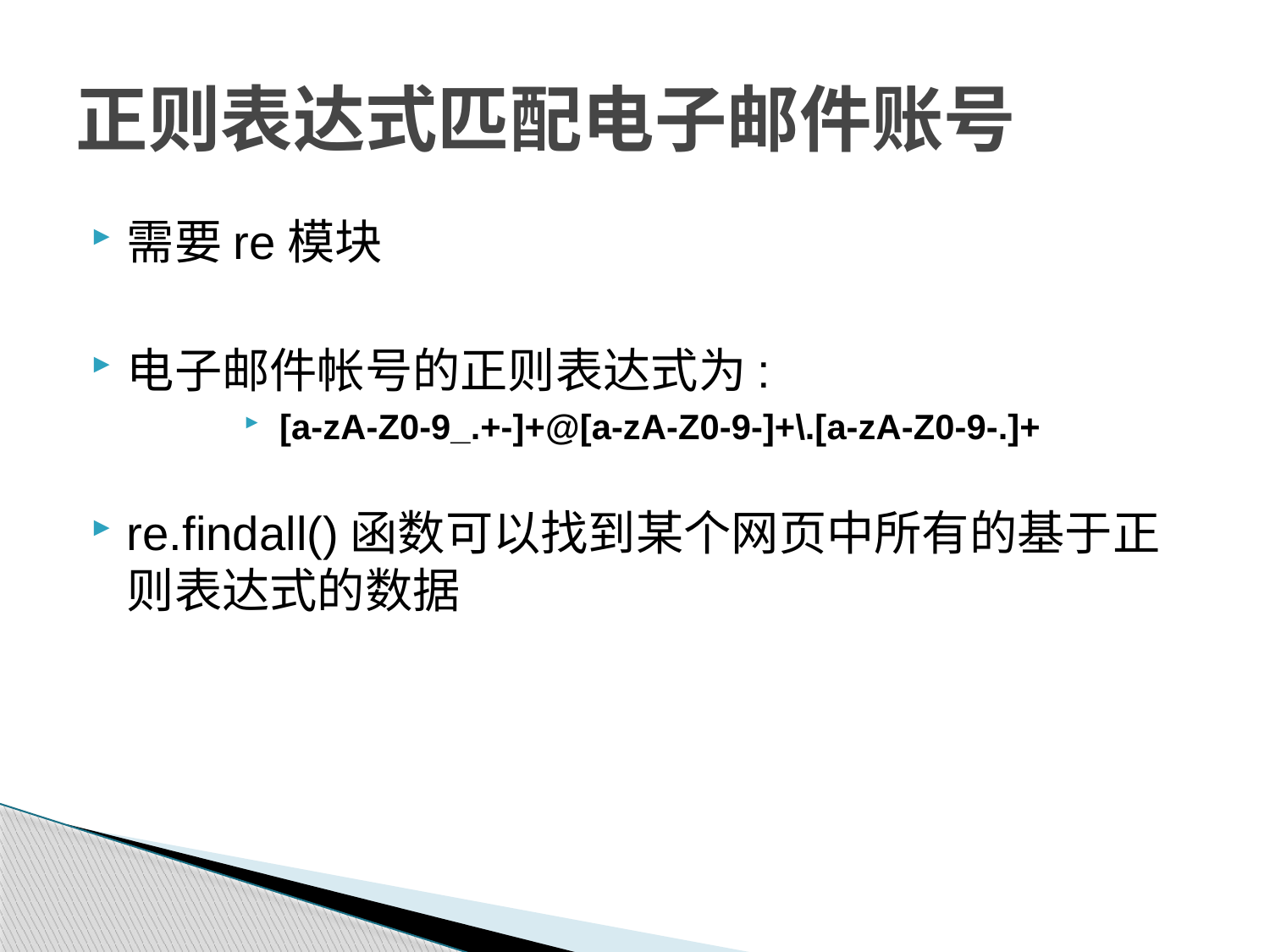

# 正则表达式匹配电子邮件账号
需要re模块

电子邮件帐号的正则表达式为:
[a-zA-Z0-9_.+-]+@[a-zA-Z0-9-]+\.[a-zA-Z0-9-.]+

re.findall()函数可以找到某个网页中所有的基于正则表达式的数据